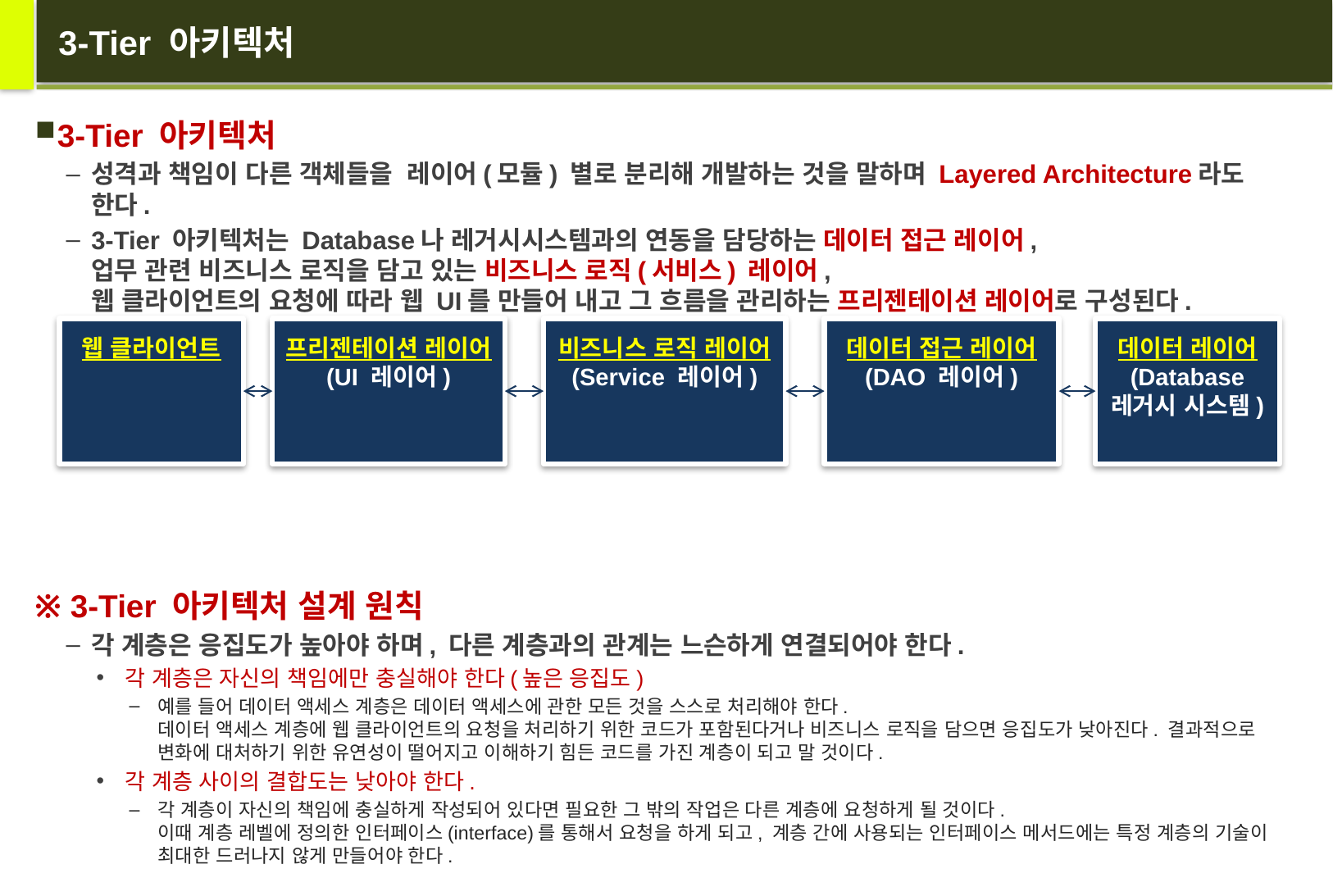

# 3-Tier 아키텍처
3-Tier 아키텍처
성격과 책임이 다른 객체들을  레이어(모듈) 별로 분리해 개발하는 것을 말하며 Layered Architecture라도 한다.
3-Tier 아키텍처는 Database나 레거시시스템과의 연동을 담당하는 데이터 접근 레이어,
업무 관련 비즈니스 로직을 담고 있는 비즈니스 로직(서비스) 레이어,
웹 클라이언트의 요청에 따라 웹 UI를 만들어 내고 그 흐름을 관리하는 프리젠테이션 레이어로 구성된다.

※ 3-Tier 아키텍처 설계 원칙
각 계층은 응집도가 높아야 하며, 다른 계층과의 관계는 느슨하게 연결되어야 한다.
각 계층은 자신의 책임에만 충실해야 한다(높은 응집도)
예를 들어 데이터 액세스 계층은 데이터 액세스에 관한 모든 것을 스스로 처리해야 한다.
데이터 액세스 계층에 웹 클라이언트의 요청을 처리하기 위한 코드가 포함된다거나 비즈니스 로직을 담으면 응집도가 낮아진다. 결과적으로 변화에 대처하기 위한 유연성이 떨어지고 이해하기 힘든 코드를 가진 계층이 되고 말 것이다.
각 계층 사이의 결합도는 낮아야 한다.
각 계층이 자신의 책임에 충실하게 작성되어 있다면 필요한 그 밖의 작업은 다른 계층에 요청하게 될 것이다.
이때 계층 레벨에 정의한 인터페이스(interface)를 통해서 요청을 하게 되고, 계층 간에 사용되는 인터페이스 메서드에는 특정 계층의 기술이 최대한 드러나지 않게 만들어야 한다.

웹 클라이언트
프리젠테이션 레이어
(UI 레이어)
비즈니스 로직 레이어
(Service 레이어)
데이터 접근 레이어
(DAO 레이어)
데이터 레이어
(Database
레거시 시스템)